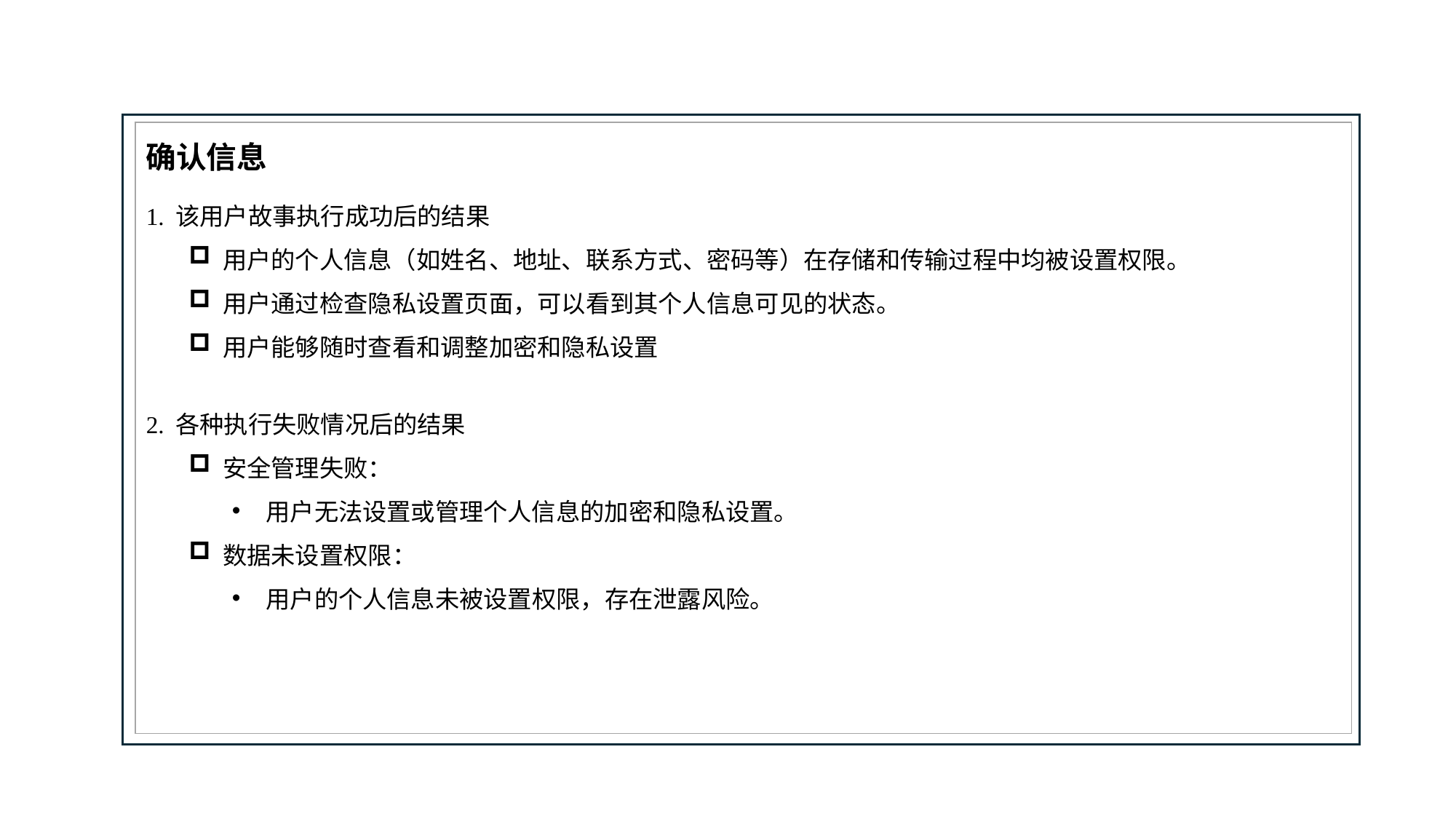

对于新功能，有注释的线框。对于bug，用截图重现的步骤。对于非功能性的故事，解释范围/标准
| 1. 该用户故事执行成功后的结果 用户的个人信息（如姓名、地址、联系方式、密码等）在存储和传输过程中均被设置权限。 用户通过检查隐私设置页面，可以看到其个人信息可见的状态。 用户能够随时查看和调整加密和隐私设置 2. 各种执行失败情况后的结果 安全管理失败： 用户无法设置或管理个人信息的加密和隐私设置。 数据未设置权限： 用户的个人信息未被设置权限，存在泄露风险。 |
| --- |
确认信息